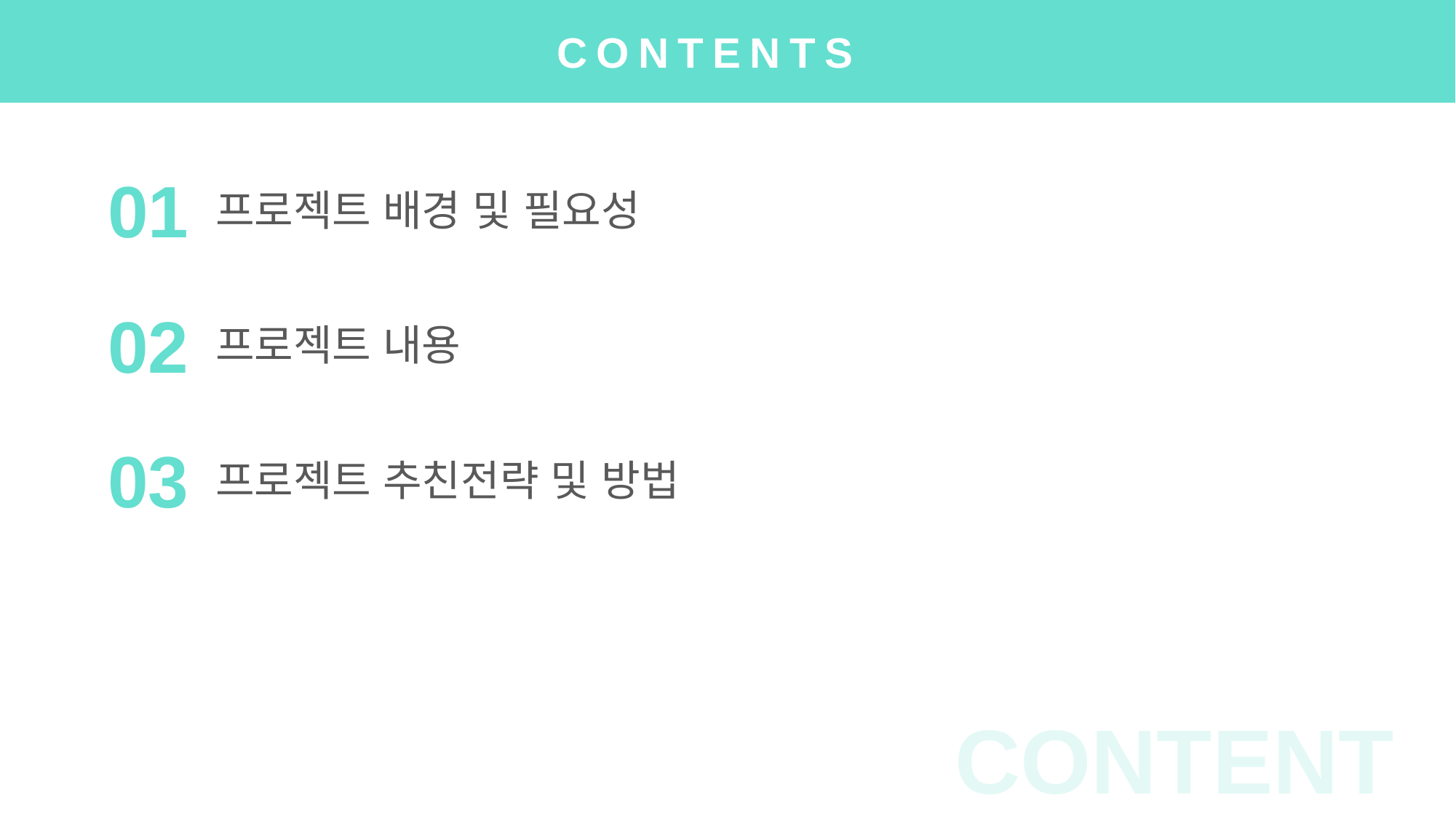

CONTENTS
01
프로젝트 배경 및 필요성
02
프로젝트 내용
03
프로젝트 추친전략 및 방법
CONTENTS